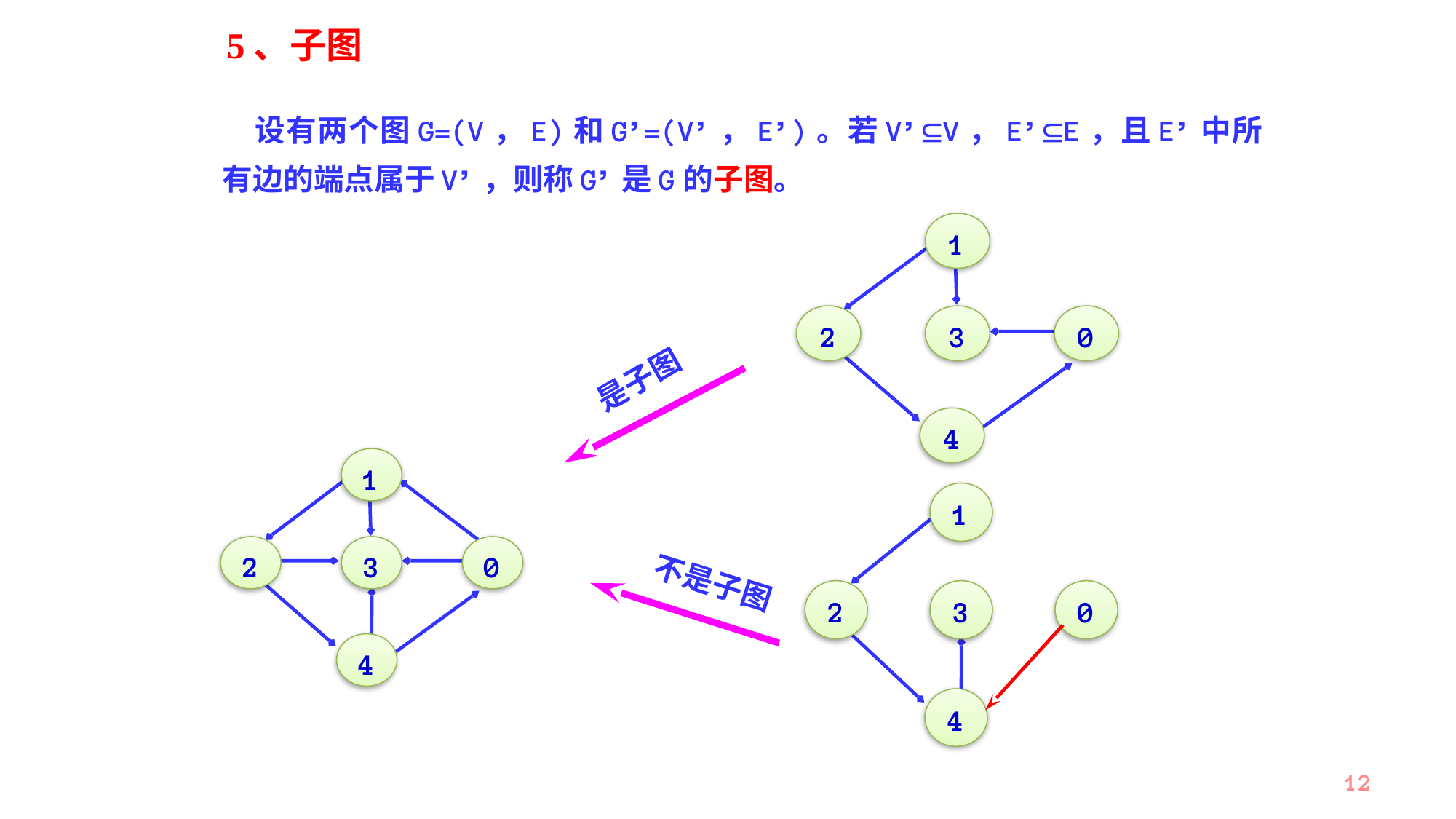

5、子图
   设有两个图G=(V，E)和G’=(V’，E’)。若V’⊆V，E’⊆E，且E’中所有边的端点属于V’，则称G’是G的子图。
1

2
3
0

4
是子图

1

2
3
0

4
1

2
3
0

4
不是子图

12